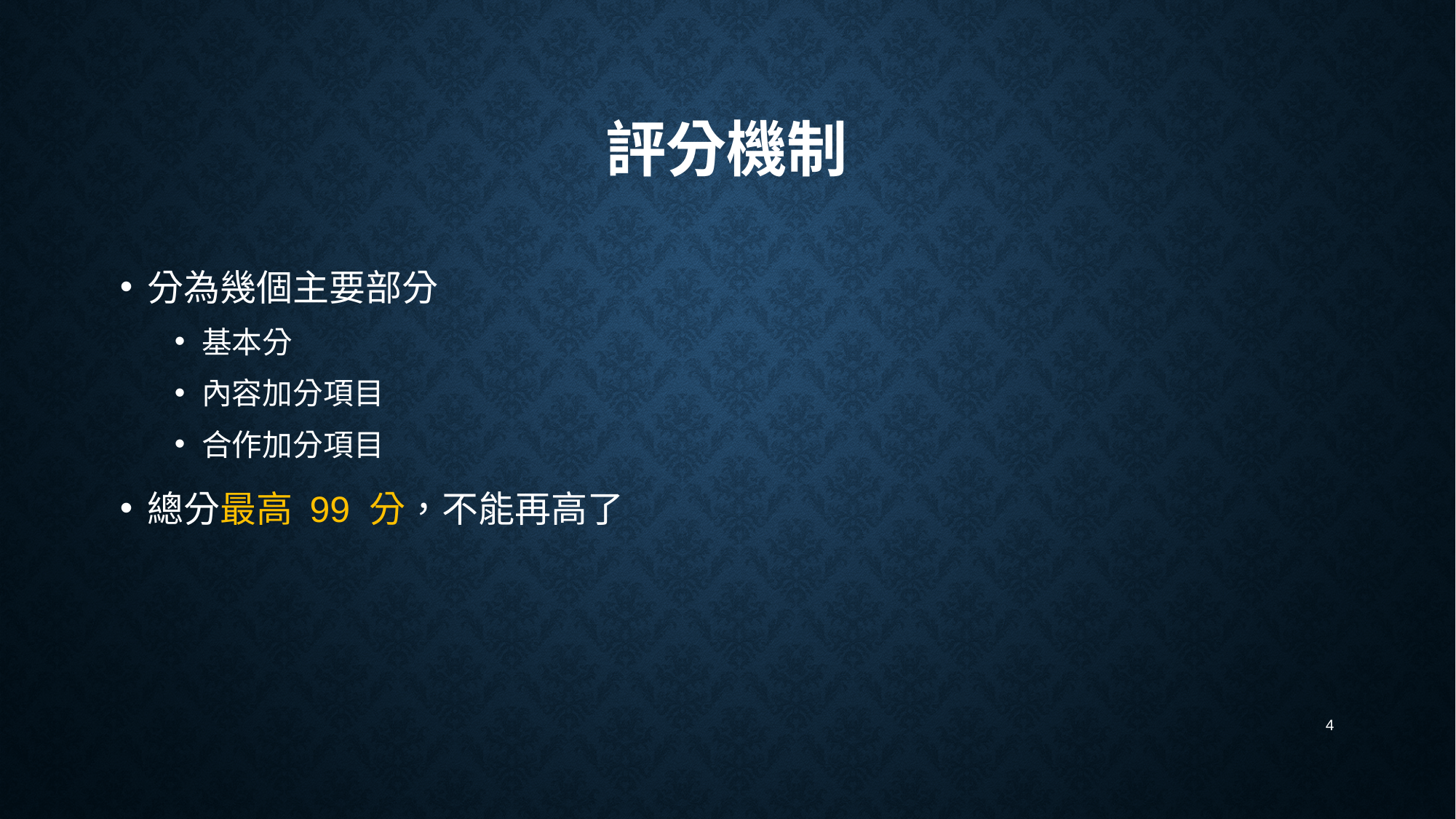

# 評分機制
分為幾個主要部分
基本分
內容加分項目
合作加分項目
總分最高 99 分，不能再高了
4